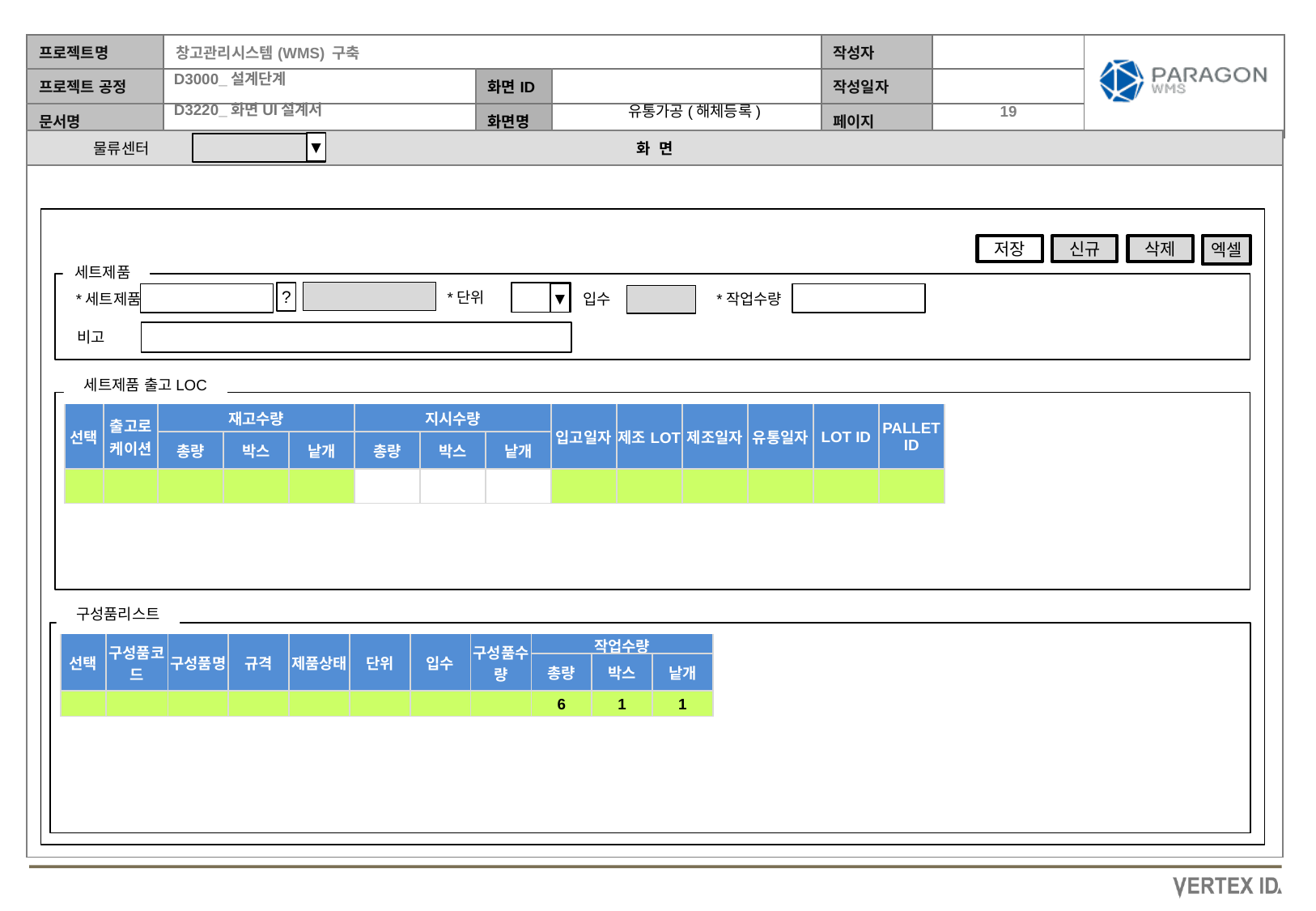

유통가공(해체등록)
물류센터

▼

저장
신규
삭제
엑셀
세트제품

*단위

?
*세트제품

입수

*작업수량

▼
비고

세트제품 출고LOC

| 선택 | 출고로케이션 | 재고수량 |  |  | 지시수량 |  |  | 입고일자 | 제조LOT | 제조일자 | 유통일자 | LOT ID | PALLET ID |
| --- | --- | --- | --- | --- | --- | --- | --- | --- | --- | --- | --- | --- | --- |
|  |  | 총량 | 박스 | 낱개 | 총량 | 박스 | 낱개 |  |  |  |  |  |  |
|  |  |  |  |  |  |  |  |  |  |  |  |  |  |
구성품리스트

| 선택 | 구성품코드 | 구성품명 | 규격 | 제품상태 | 단위 | 입수 | 구성품수량 | 작업수량 |  |  |
| --- | --- | --- | --- | --- | --- | --- | --- | --- | --- | --- |
|  |  |  |  |  |  |  |  | 총량 | 박스 | 낱개 |
|  |  |  |  |  |  |  |  | 6 | 1 | 1 |